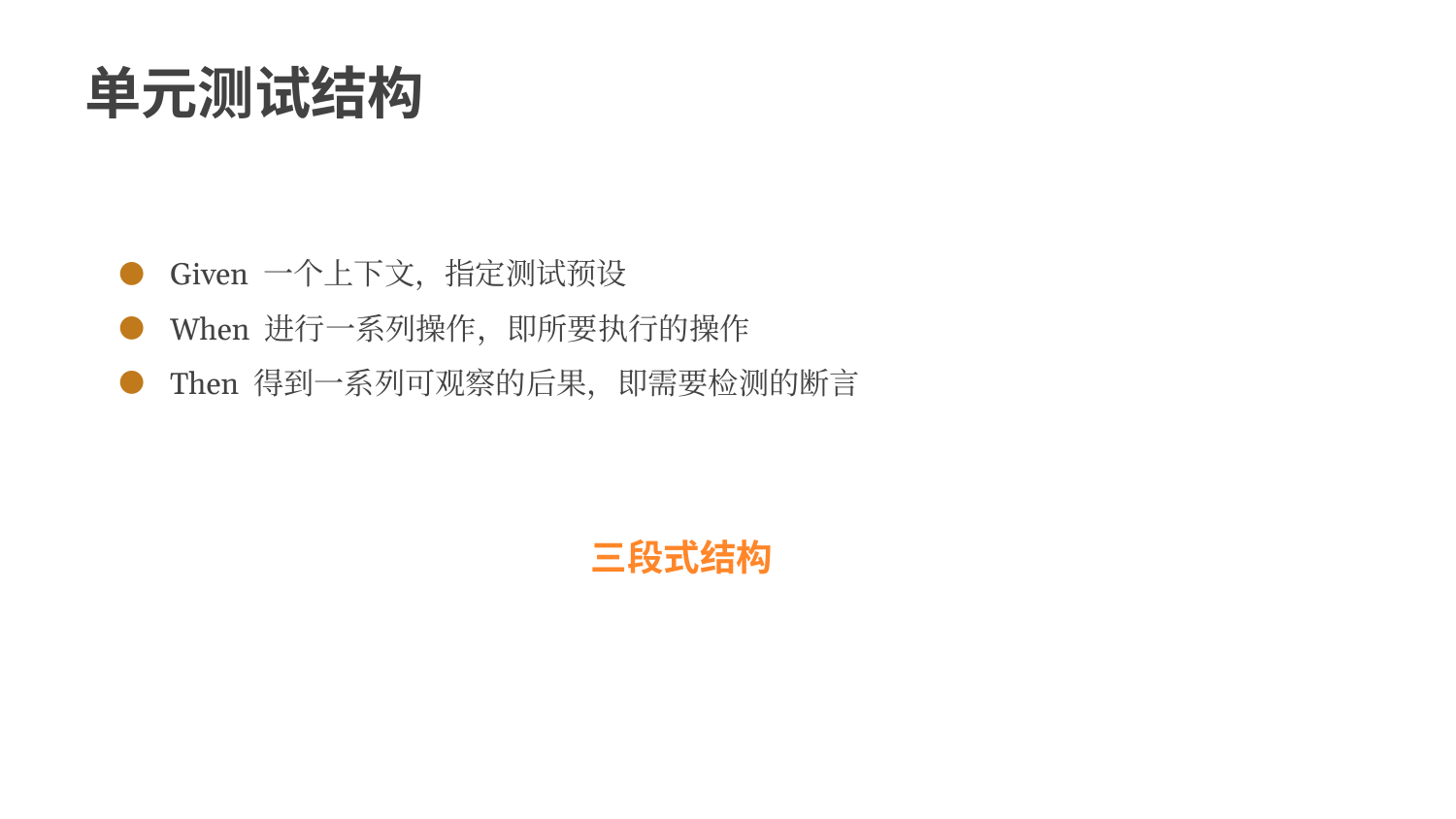

# 单元测试结构
Given 一个上下文，指定测试预设
When 进行一系列操作，即所要执行的操作
Then 得到一系列可观察的后果，即需要检测的断言

三段式结构